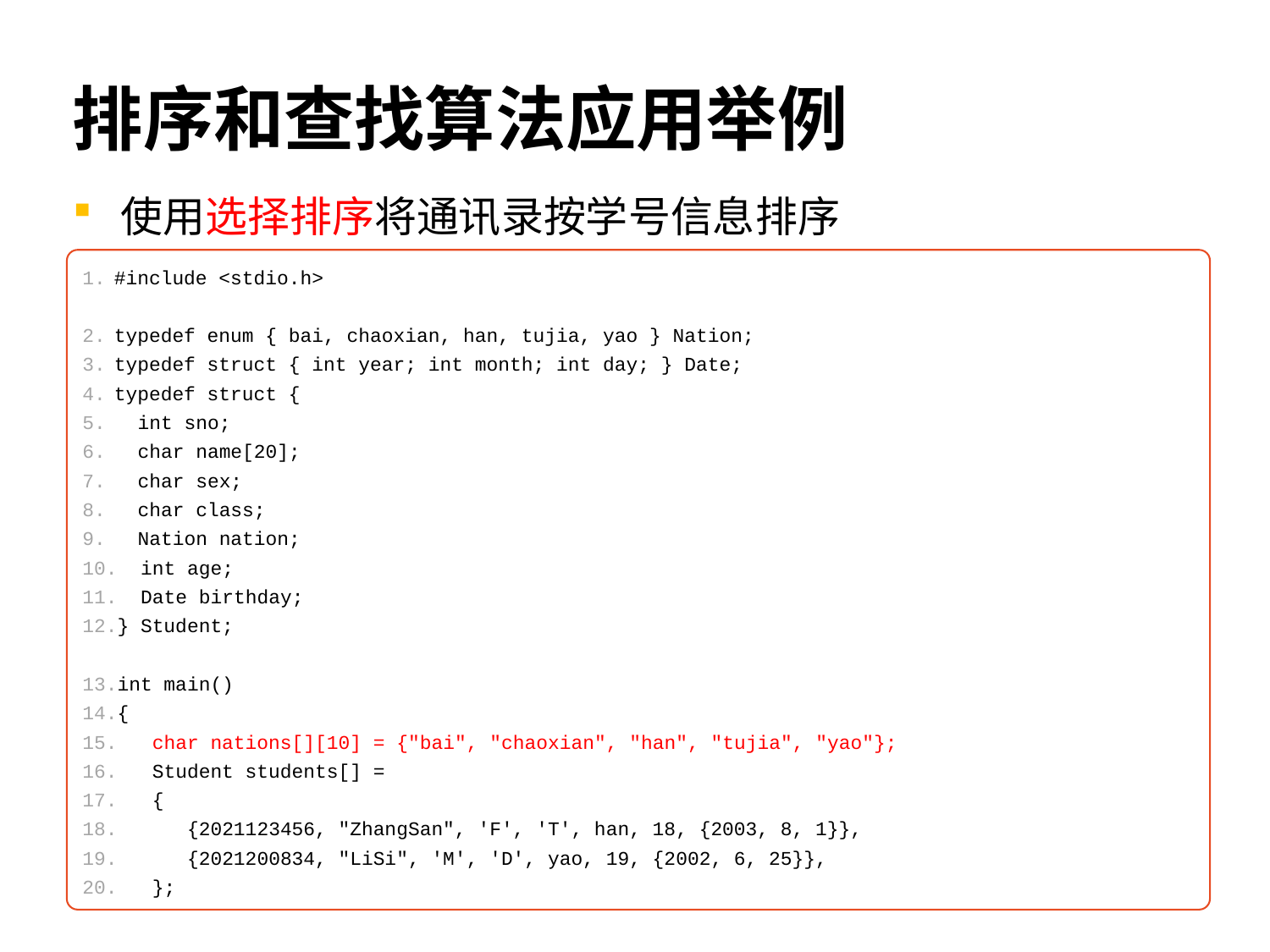

# 排序和查找算法应用举例
使用选择排序将通讯录按学号信息排序
#include <stdio.h>

typedef enum { bai, chaoxian, han, tujia, yao } Nation;
typedef struct { int year; int month; int day; } Date;
typedef struct {
  int sno;
  char name[20];
  char sex;
  char class;
  Nation nation;
  int age;
  Date birthday;
} Student;

int main()
{
   char nations[][10] = {"bai", "chaoxian", "han", "tujia", "yao"};
   Student students[] =
   {
      {2021123456, "ZhangSan", 'F', 'T', han, 18, {2003, 8, 1}},
      {2021200834, "LiSi", 'M', 'D', yao, 19, {2002, 6, 25}},
   };